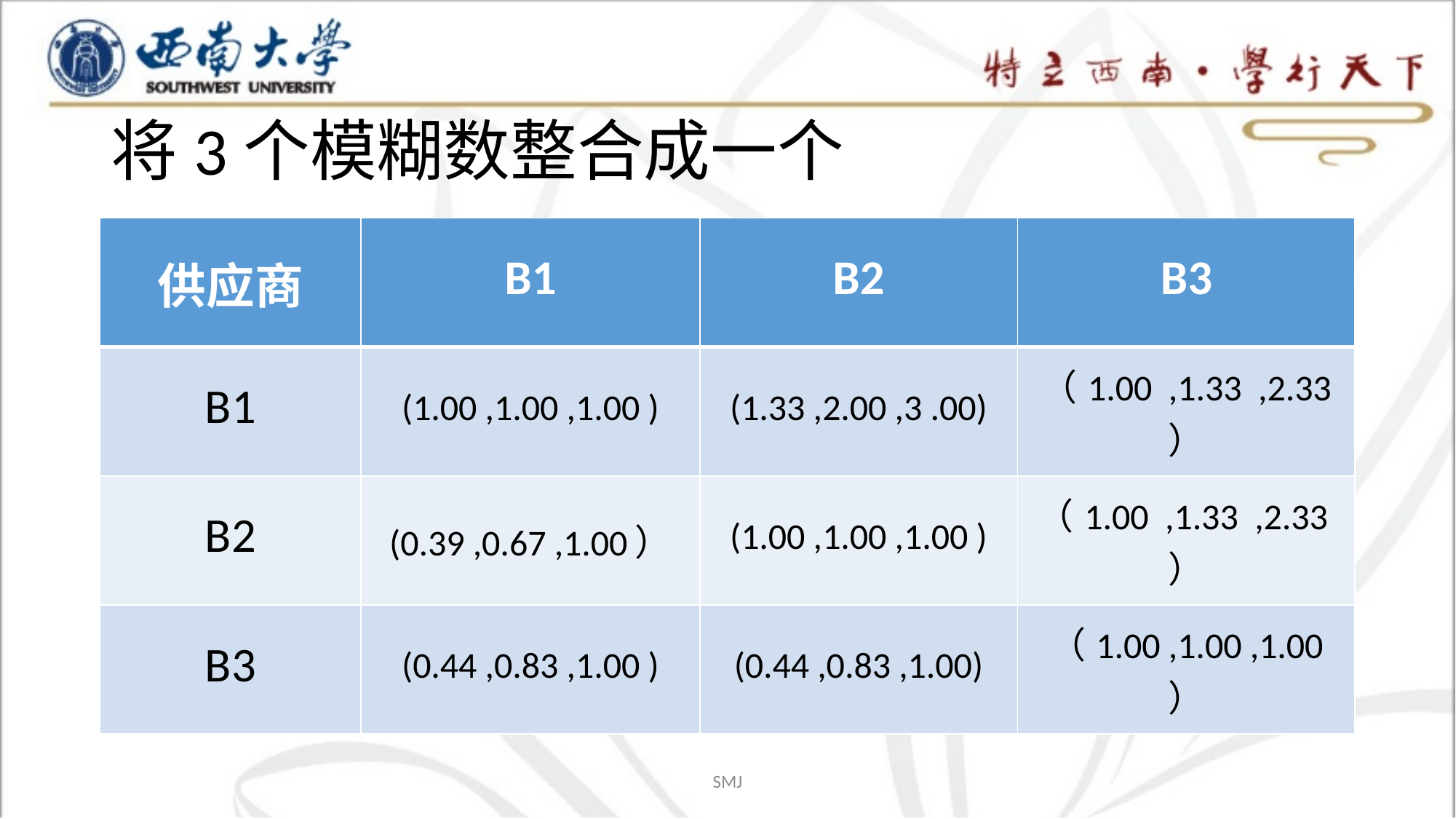

# 将3个模糊数整合成一个
| 供应商 | B1 | B2 | B3 |
| --- | --- | --- | --- |
| B1 | (1.00 ,1.00 ,1.00 ) | (1.33 ,2.00 ,3 .00) | （1.00 ,1.33 ,2.33 ） |
| B2 | (0.39 ,0.67 ,1.00） | (1.00 ,1.00 ,1.00 ) | （1.00 ,1.33 ,2.33） |
| B3 | (0.44 ,0.83 ,1.00 ) | (0.44 ,0.83 ,1.00) | （1.00 ,1.00 ,1.00 ） |
SMJ